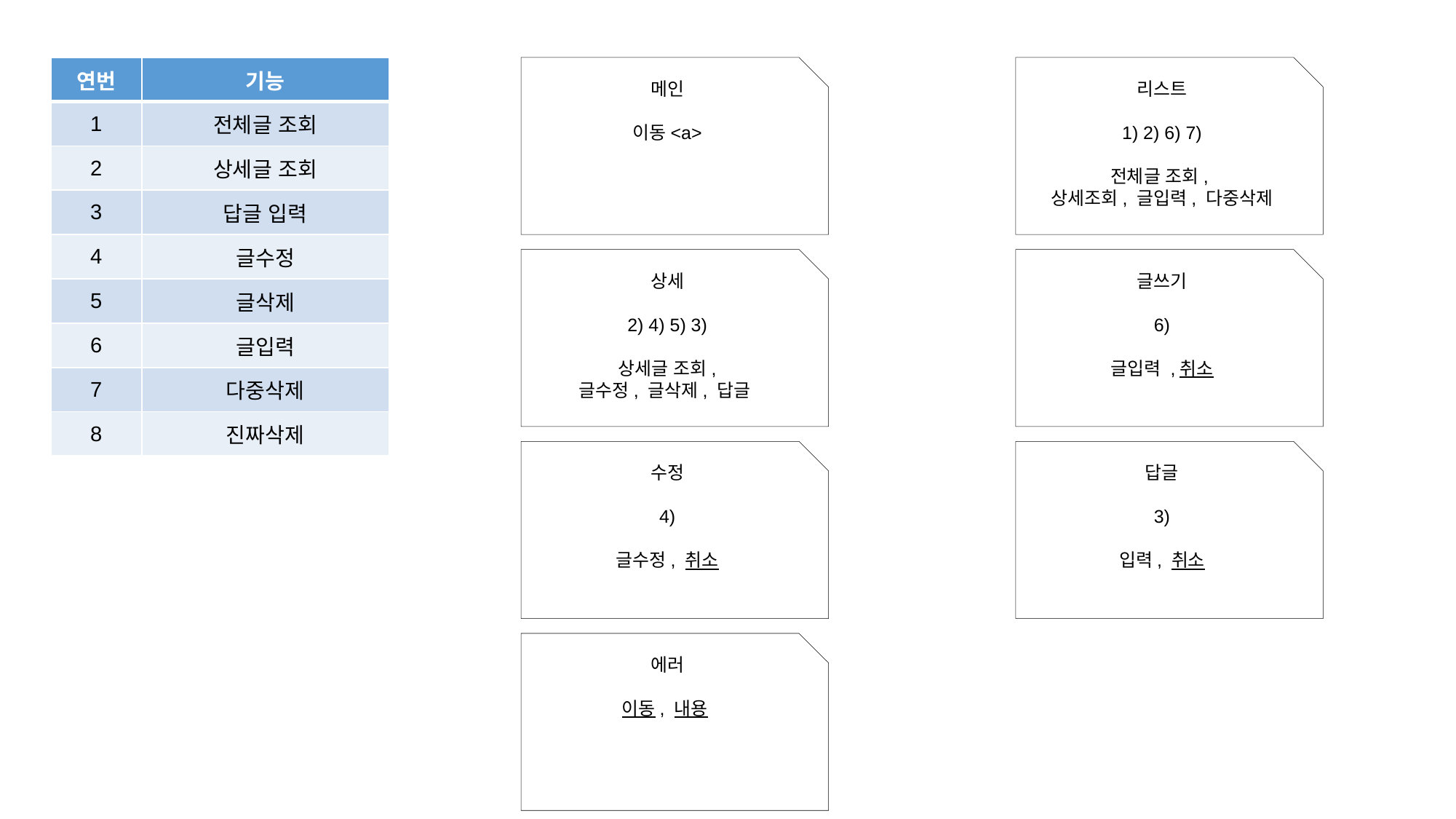

리스트

1) 2) 6) 7)

전체글 조회,
상세조회, 글입력, 다중삭제
| 연번 | 기능 |
| --- | --- |
| 1 | 전체글 조회 |
| 2 | 상세글 조회 |
| 3 | 답글 입력 |
| 4 | 글수정 |
| 5 | 글삭제 |
| 6 | 글입력 |
| 7 | 다중삭제 |
| 8 | 진짜삭제 |
메인

이동<a>
상세

2) 4) 5) 3)

상세글 조회,
글수정, 글삭제, 답글
글쓰기

6)

글입력 ,취소
수정

4)

글수정, 취소
답글

3)

입력, 취소
에러

이동, 내용